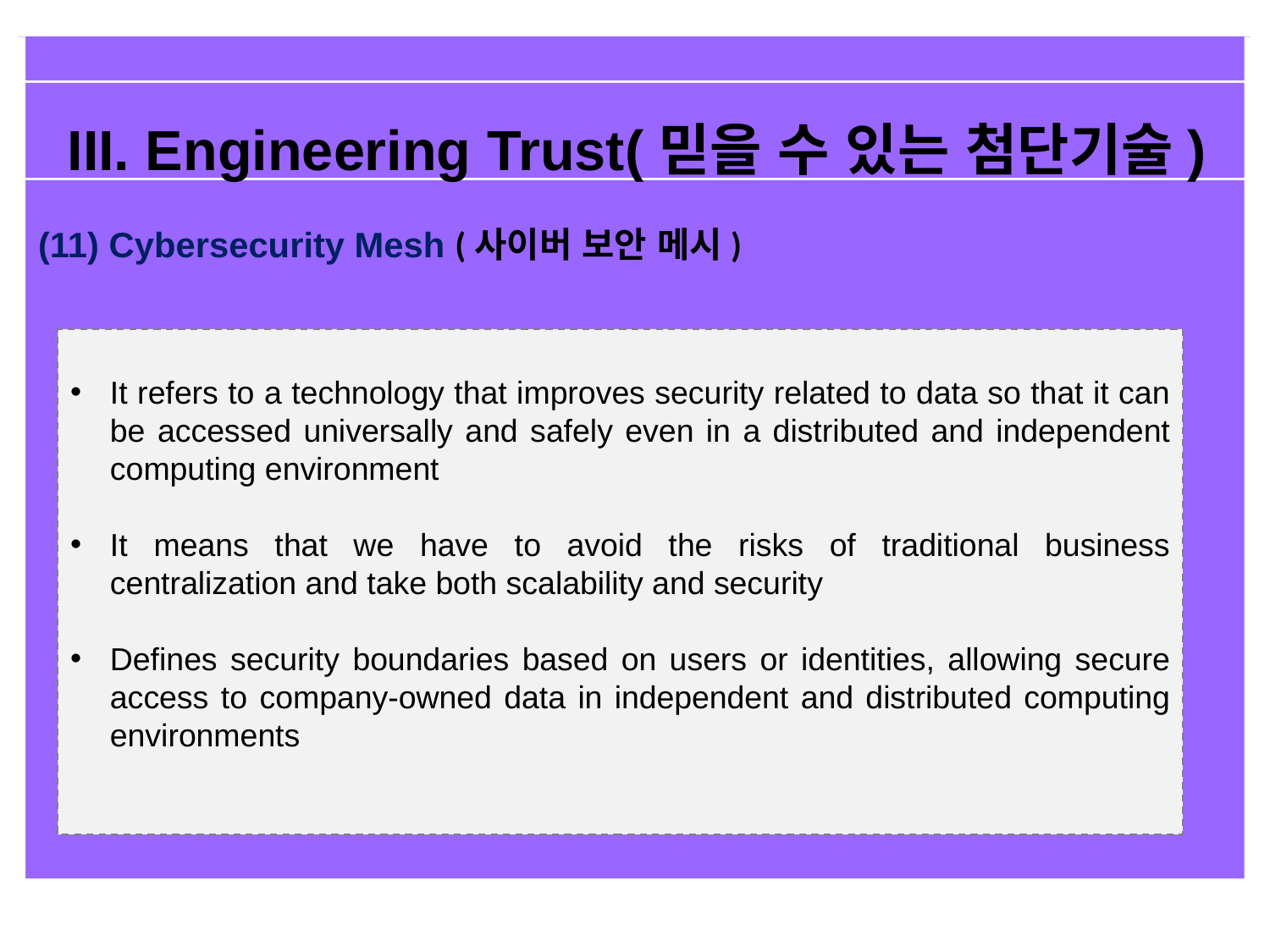

III. Engineering Trust(믿을 수 있는 첨단기술)
(11) Cybersecurity Mesh (사이버 보안 메시)
It refers to a technology that improves security related to data so that it can be accessed universally and safely even in a distributed and independent computing environment

It means that we have to avoid the risks of traditional business centralization and take both scalability and security

Defines security boundaries based on users or identities, allowing secure access to company-owned data in independent and distributed computing environments